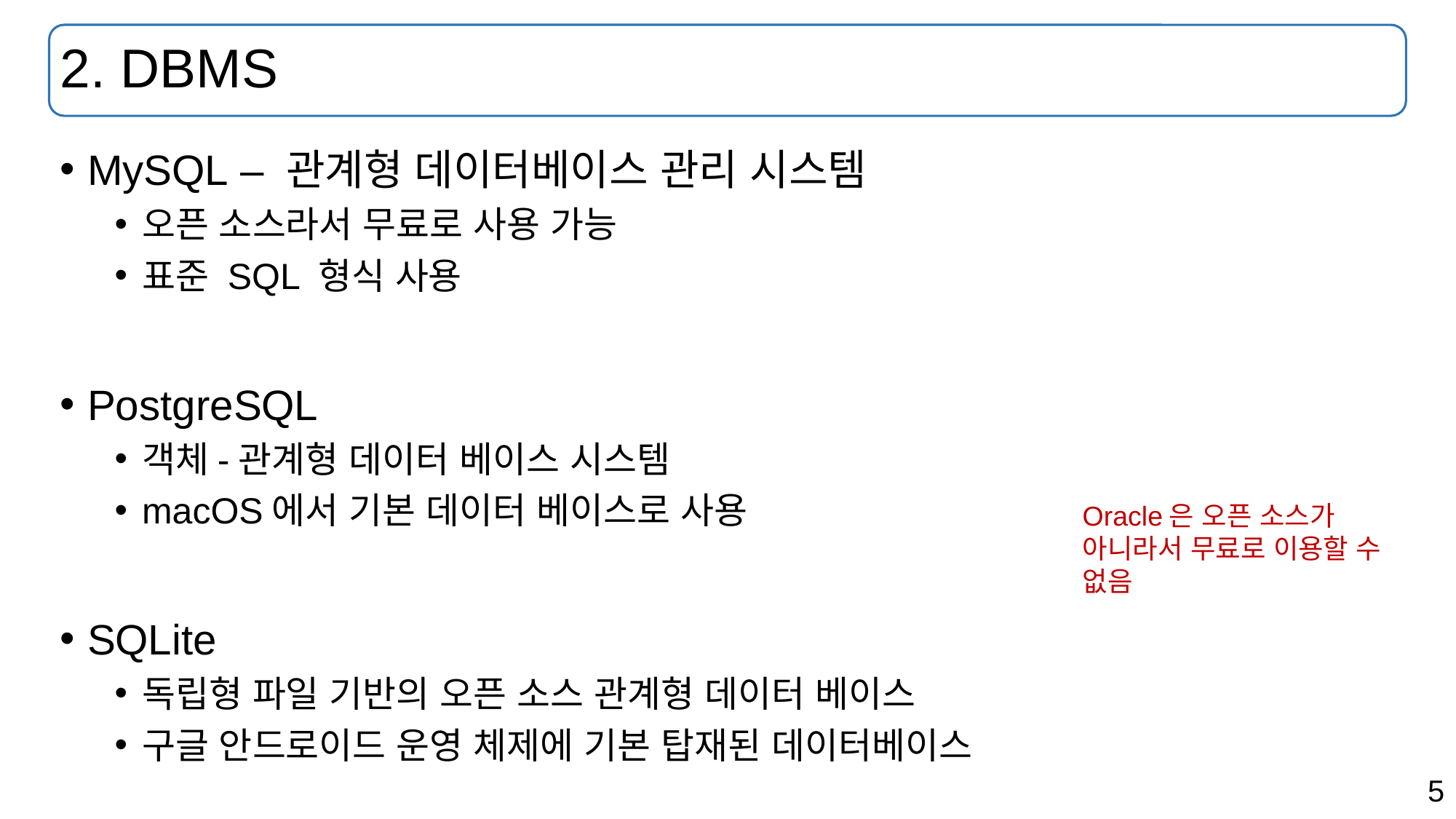

# 2. DBMS
MySQL – 관계형 데이터베이스 관리 시스템
오픈 소스라서 무료로 사용 가능
표준 SQL 형식 사용

PostgreSQL
객체-관계형 데이터 베이스 시스템
macOS에서 기본 데이터 베이스로 사용

SQLite
독립형 파일 기반의 오픈 소스 관계형 데이터 베이스
구글 안드로이드 운영 체제에 기본 탑재된 데이터베이스
Oracle은 오픈 소스가 아니라서 무료로 이용할 수 없음